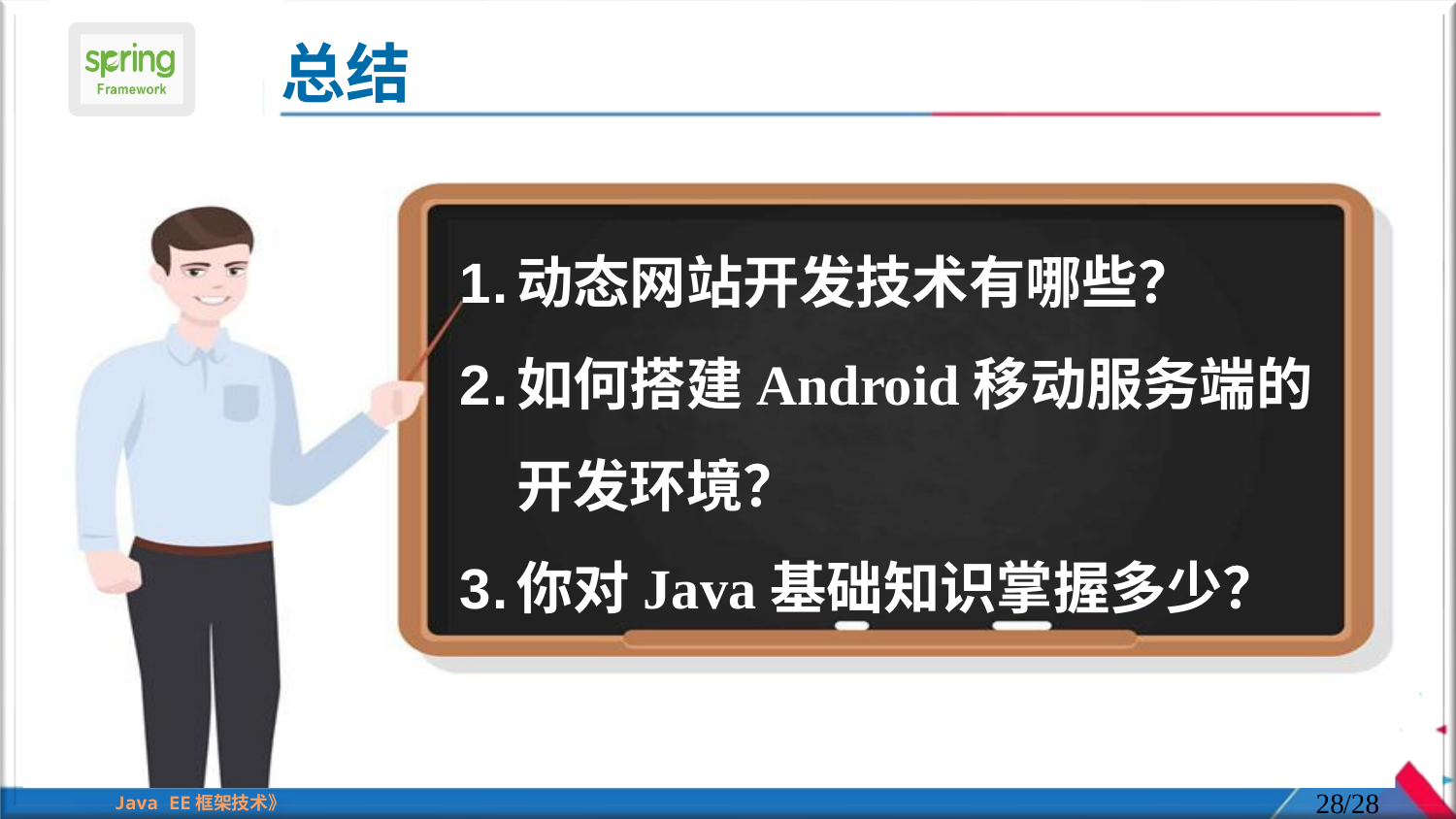

动态网站开发技术有哪些？
如何搭建Android移动服务端的开发环境？
你对Java基础知识掌握多少？
28
/28